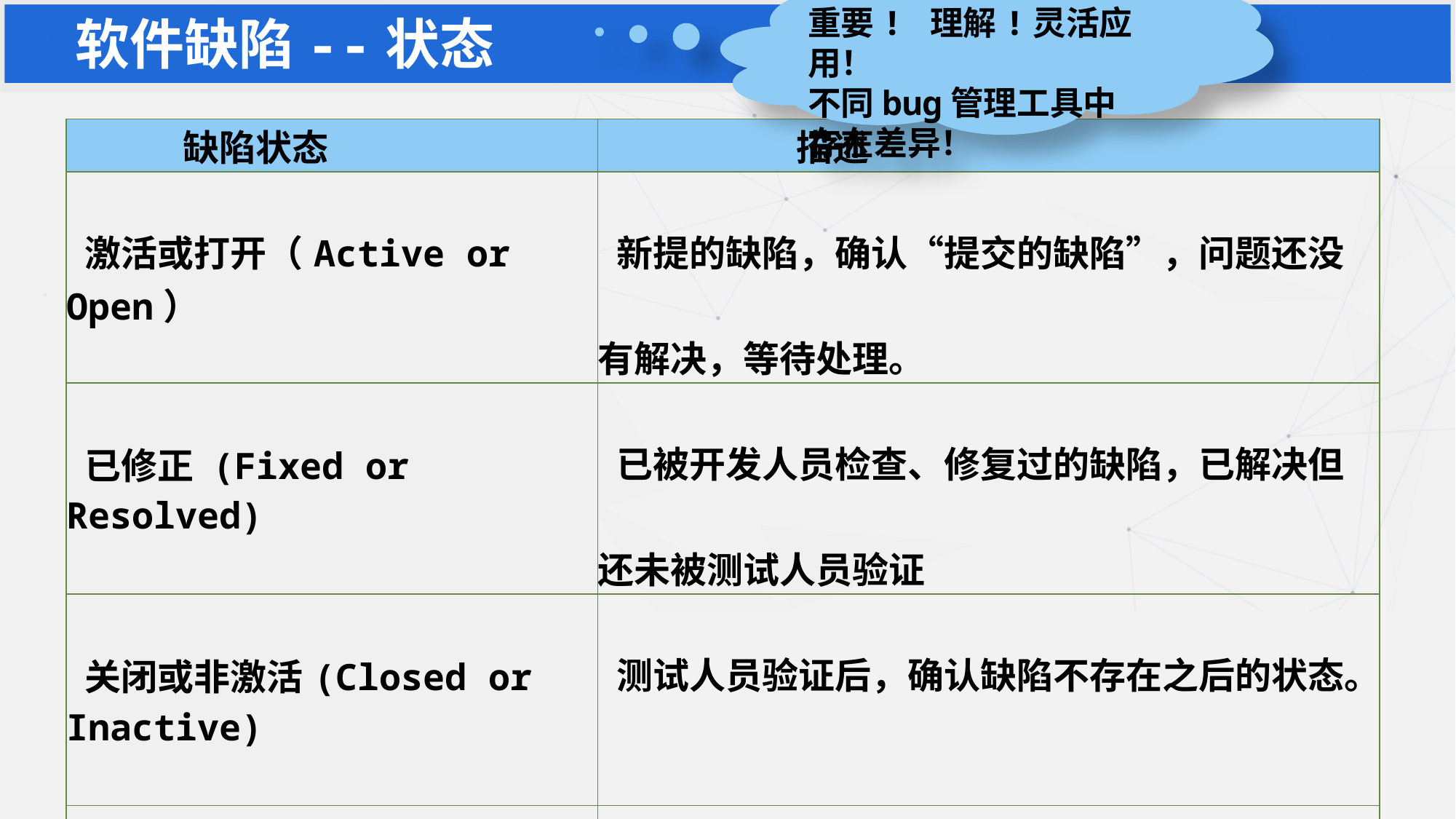

重要! 理解!灵活应用！
不同bug管理工具中存在差异！

软件缺陷--状态
| 缺陷状态 | 描述 |
| --- | --- |
| 激活或打开（Active or Open） | 新提的缺陷，确认“提交的缺陷”，问题还没有解决，等待处理。 |
| 已修正 (Fixed or Resolved) | 已被开发人员检查、修复过的缺陷，已解决但还未被测试人员验证 |
| 关闭或非激活(Closed or Inactive) | 测试人员验证后，确认缺陷不存在之后的状态。 |
| 重新打开(Reopen) | 测试人员验证后，还依然存在的缺陷，等待开发人员进一步修复 |